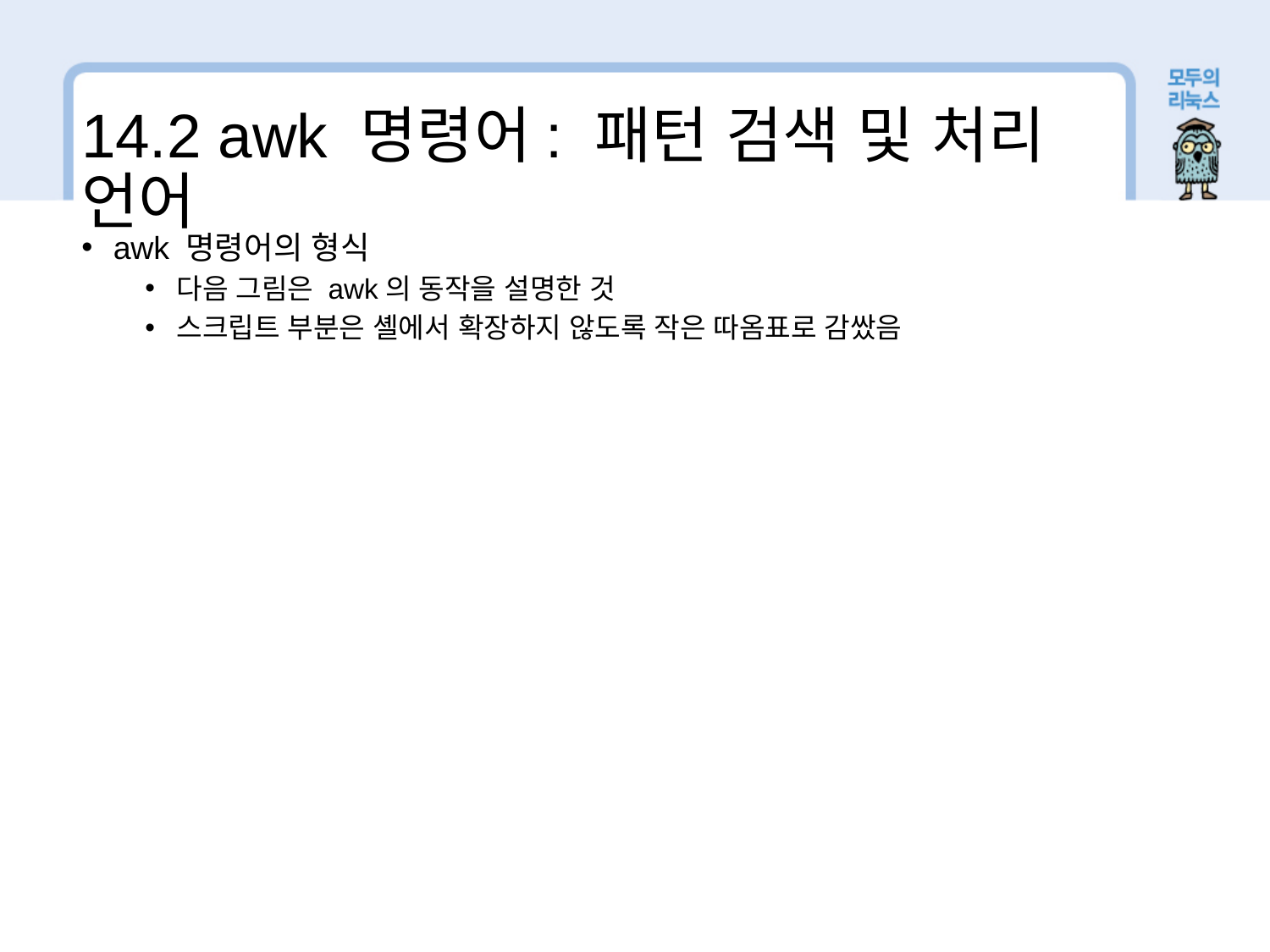

14.2 awk 명령어: 패턴 검색 및 처리 언어
awk 명령어의 형식
다음 그림은 awk의 동작을 설명한 것
스크립트 부분은 셸에서 확장하지 않도록 작은 따옴표로 감쌌음